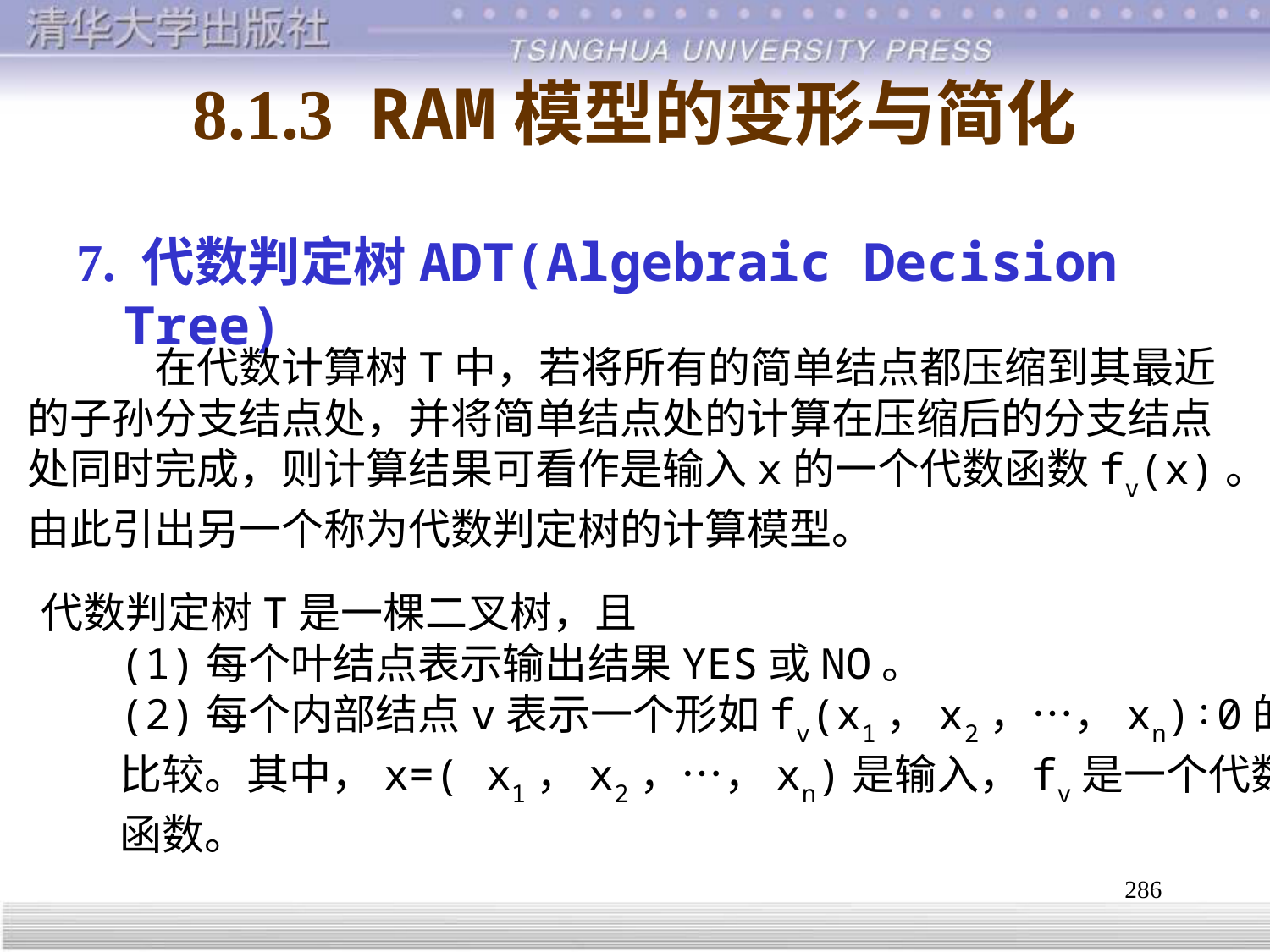

# 8.1.3  RAM模型的变形与简化
7. 代数判定树ADT(Algebraic Decision Tree)
	在代数计算树T中，若将所有的简单结点都压缩到其最近
的子孙分支结点处，并将简单结点处的计算在压缩后的分支结点
处同时完成，则计算结果可看作是输入x的一个代数函数fv(x)。
由此引出另一个称为代数判定树的计算模型。
    代数判定树T是一棵二叉树，且
(1)每个叶结点表示输出结果YES或NO。
(2)每个内部结点v表示一个形如fv(x1，x2，…，xn)∶0的
比较。其中，x=( x1，x2，…，xn)是输入，fv是一个代数
函数。
286